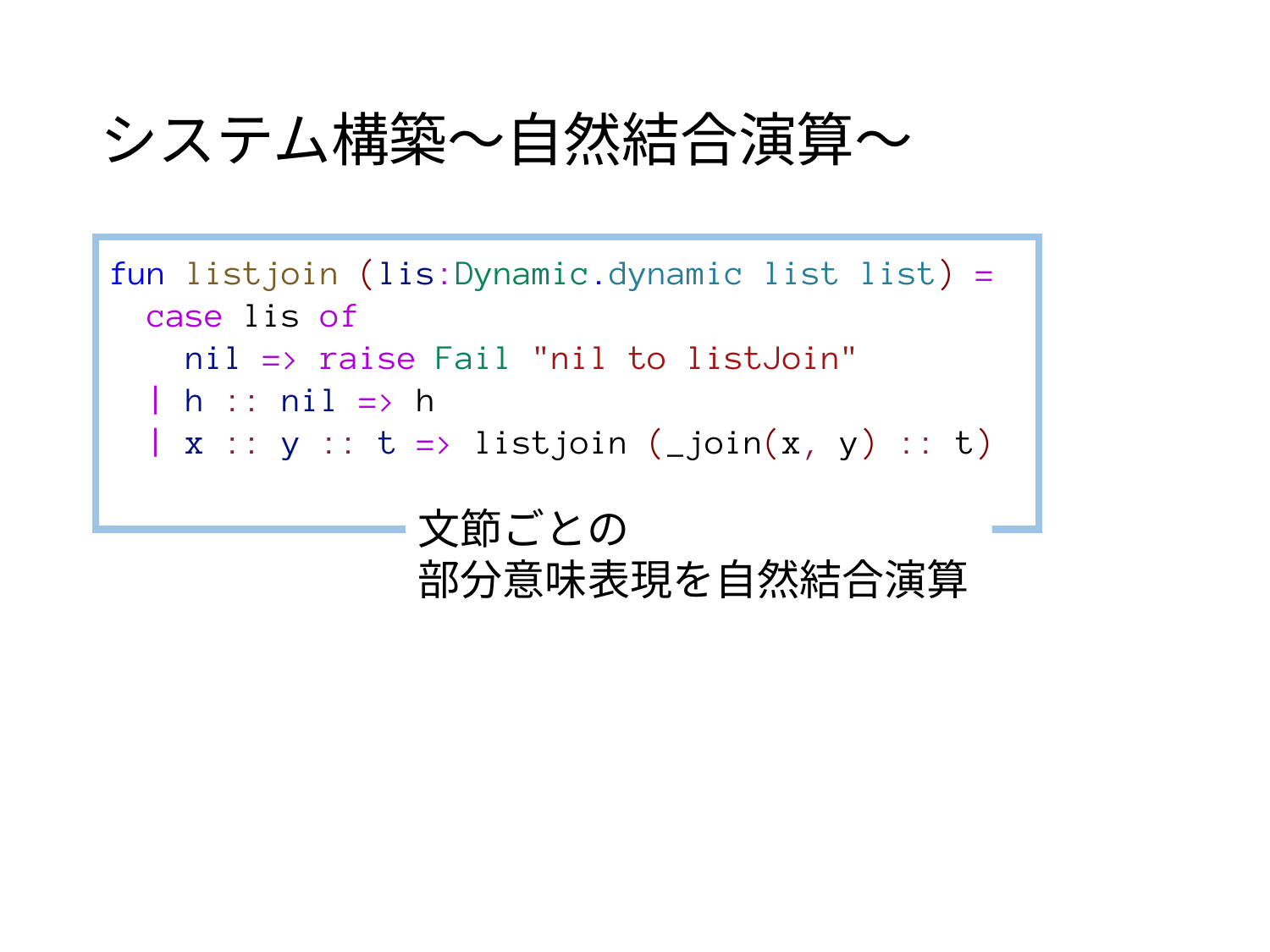

# システム構築～自然結合演算～

    fun listjoin (lis:Dynamic.dynamic list list) =
      case lis of
        nil => raise Fail "nil to listJoin"
      | h :: nil => h
      | x :: y :: t => listjoin (_join(x, y) :: t)

文節ごとの
部分意味表現を自然結合演算